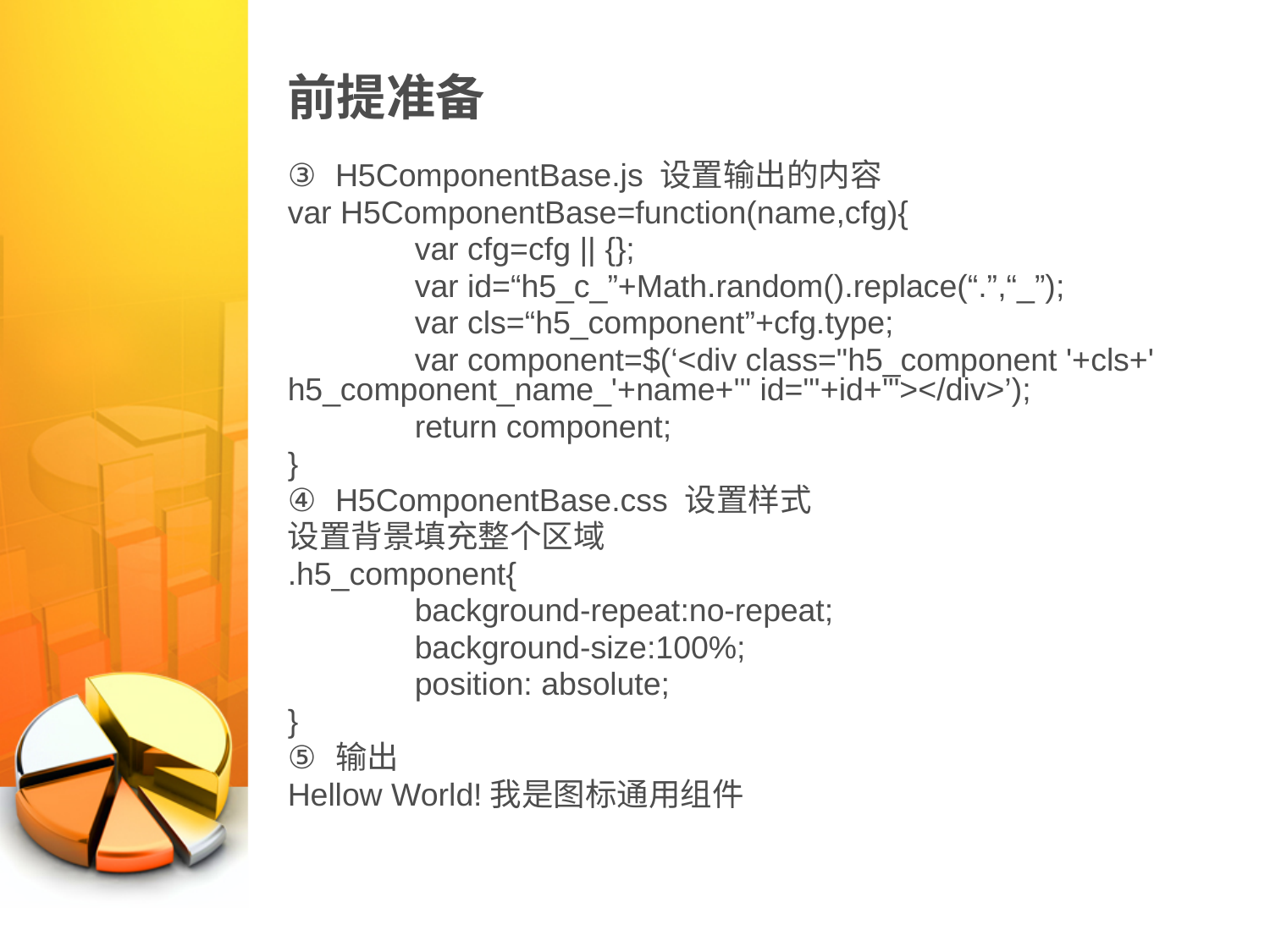

# 前提准备
H5ComponentBase.js 设置输出的内容
var H5ComponentBase=function(name,cfg){
	var cfg=cfg || {};
	var id=“h5_c_”+Math.random().replace(“.”,“_”);
	var cls=“h5_component”+cfg.type;
	var component=$(‘<div class="h5_component '+cls+' h5_component_name_'+name+'" id="'+id+'"></div>’);
	return component;
}
H5ComponentBase.css 设置样式
设置背景填充整个区域
.h5_component{
	background-repeat:no-repeat;
	background-size:100%;
	position: absolute;
}
输出
Hellow World!我是图标通用组件

PPT模板下载：www.1ppt.com/moban/     行业PPT模板：www.1ppt.com/hangye/
节日PPT模板：www.1ppt.com/jieri/           PPT素材下载：www.1ppt.com/sucai/
PPT背景图片：www.1ppt.com/beijing/      PPT图表下载：www.1ppt.com/tubiao/
优秀PPT下载：www.1ppt.com/xiazai/        PPT教程： www.1ppt.com/powerpoint/
Word教程： www.1ppt.com/word/              Excel教程：www.1ppt.com/excel/
资料下载：www.1ppt.com/ziliao/                PPT课件下载：www.1ppt.com/kejian/
范文下载：www.1ppt.com/fanwen/             试卷下载：www.1ppt.com/shiti/
教案下载：www.1ppt.com/jiaoan/        PPT论坛：www.1ppt.cn